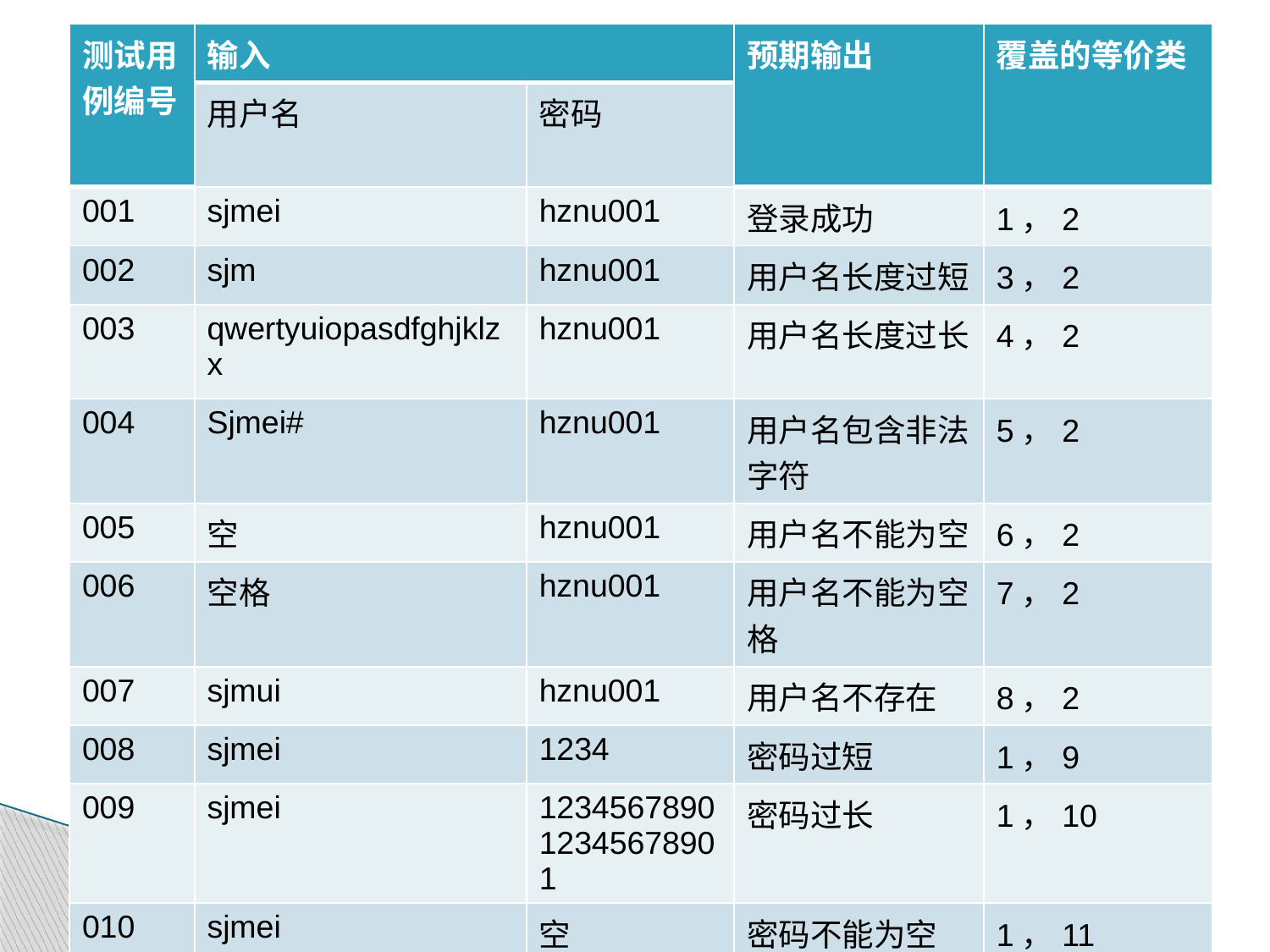

| 测试用例编号 | 输入 |  | 预期输出 | 覆盖的等价类 |
| --- | --- | --- | --- | --- |
|  | 用户名 | 密码 |  |  |
| 001 | sjmei | hznu001 | 登录成功 | 1，2 |
| 002 | sjm | hznu001 | 用户名长度过短 | 3，2 |
| 003 | qwertyuiopasdfghjklzx | hznu001 | 用户名长度过长 | 4，2 |
| 004 | Sjmei# | hznu001 | 用户名包含非法字符 | 5，2 |
| 005 | 空 | hznu001 | 用户名不能为空 | 6，2 |
| 006 | 空格 | hznu001 | 用户名不能为空格 | 7，2 |
| 007 | sjmui | hznu001 | 用户名不存在 | 8，2 |
| 008 | sjmei | 1234 | 密码过短 | 1，9 |
| 009 | sjmei | 123456789012345678901 | 密码过长 | 1，10 |
| 010 | sjmei | 空 | 密码不能为空 | 1，11 |
| 011 | sjmei | 空格 | 密码不能为空格 | 1，12 |
| 012 | sjmei | hznu002 | 密码不正确 | 1，13 |